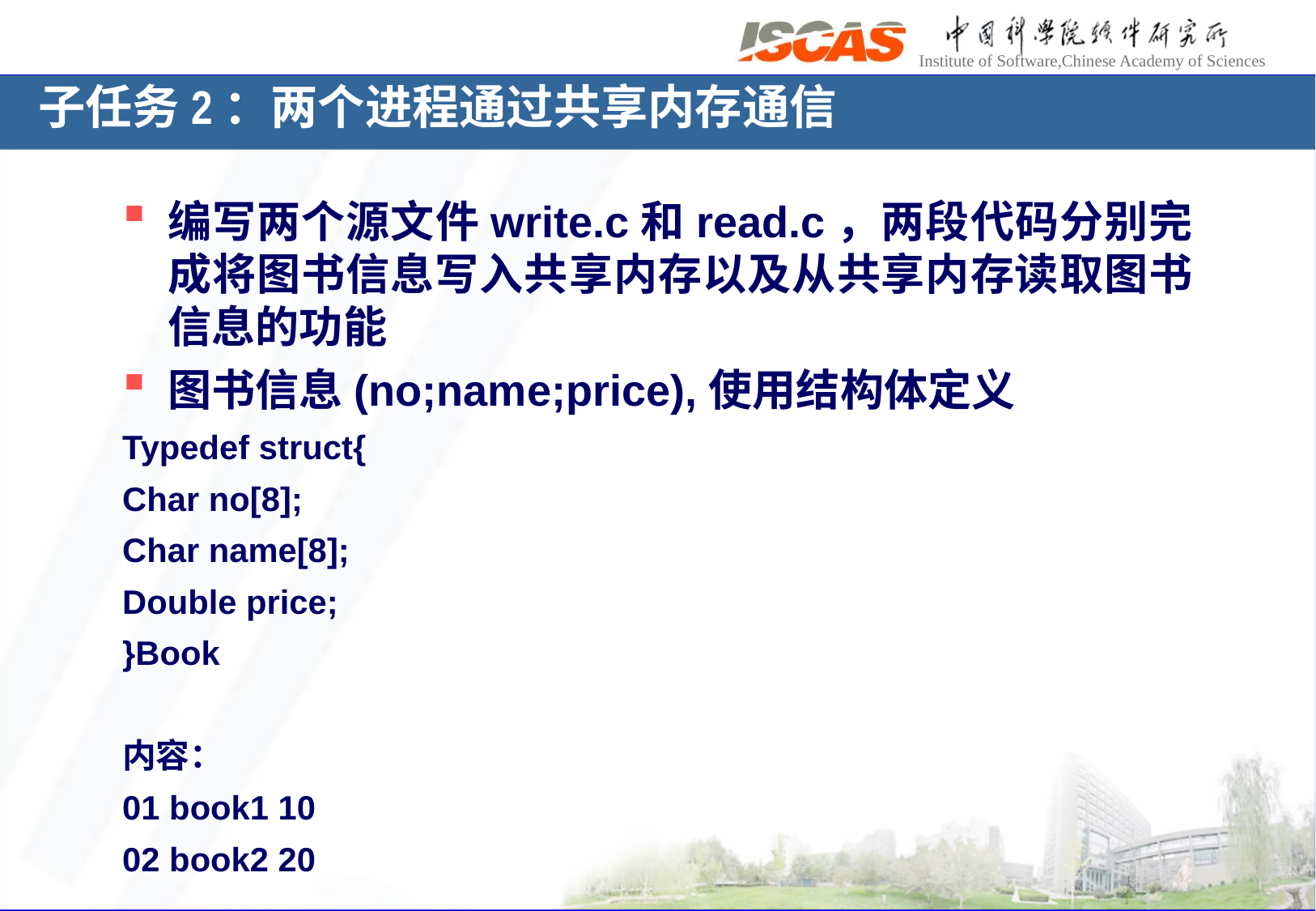

子任务2：两个进程通过共享内存通信
编写两个源文件write.c和read.c，两段代码分别完成将图书信息写入共享内存以及从共享内存读取图书信息的功能
图书信息(no;name;price),使用结构体定义
Typedef struct{
Char no[8];
Char name[8];
Double price;
}Book

内容：
01 book1 10
02 book2 20